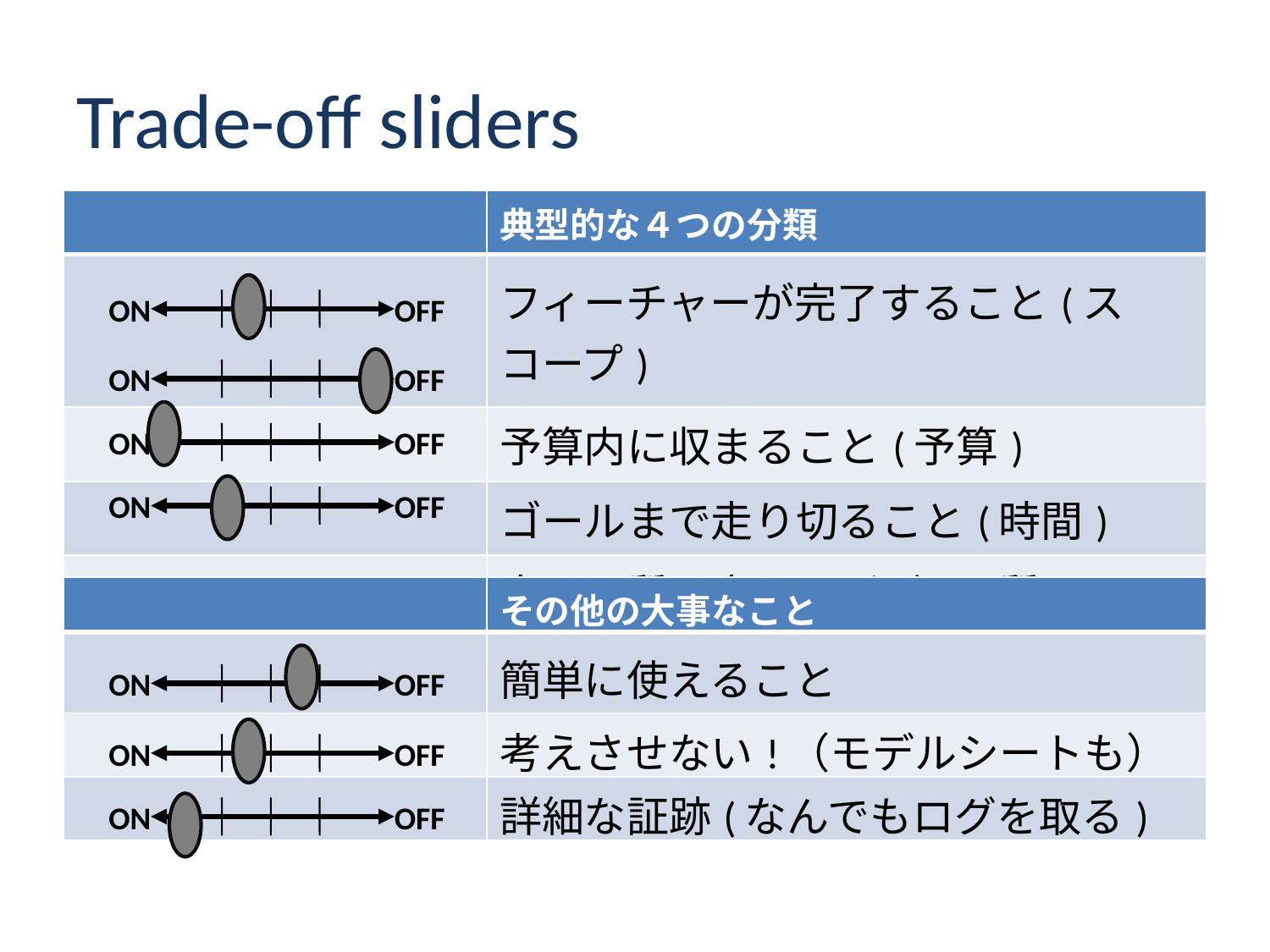

# Trade-off sliders
|  | 典型的な４つの分類 |
| --- | --- |
|  | フィーチャーが完了すること(スコープ) |
|  | 予算内に収まること(予算) |
|  | ゴールまで走り切ること(時間) |
|  | 高い品質、少ないバグ(品質) |

ON

OFF

ON

OFF

ON

OFF

ON

OFF
|  | その他の大事なこと |
| --- | --- |
|  | 簡単に使えること |
|  | 考えさせない!（モデルシートも） |
|  | 詳細な証跡(なんでもログを取る) |

ON

OFF

ON

OFF

ON

OFF